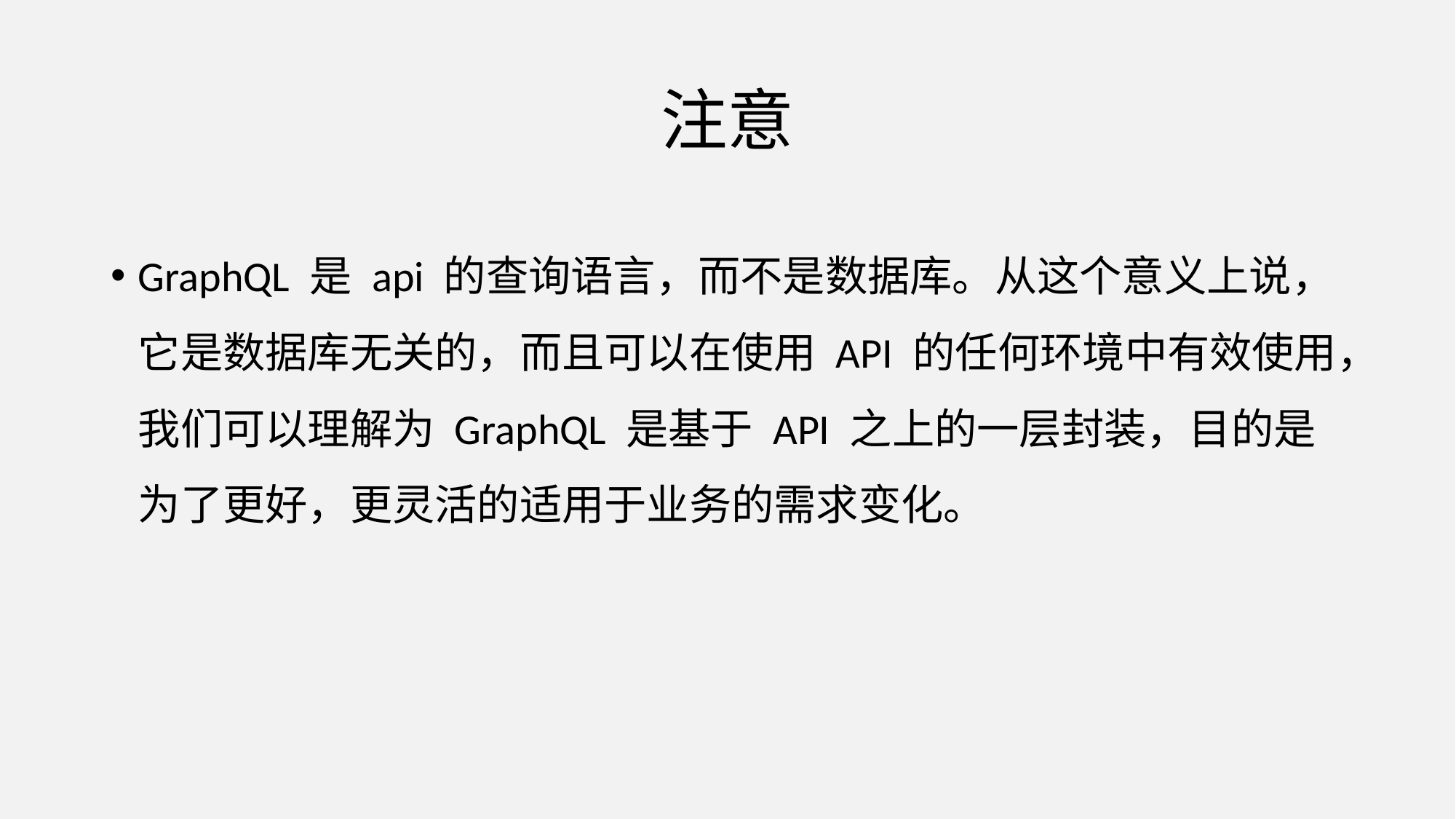

# 注意
GraphQL 是 api 的查询语言，而不是数据库。从这个意义上说，它是数据库无关的，而且可以在使用 API 的任何环境中有效使用，我们可以理解为 GraphQL 是基于 API 之上的一层封装，目的是为了更好，更灵活的适用于业务的需求变化。